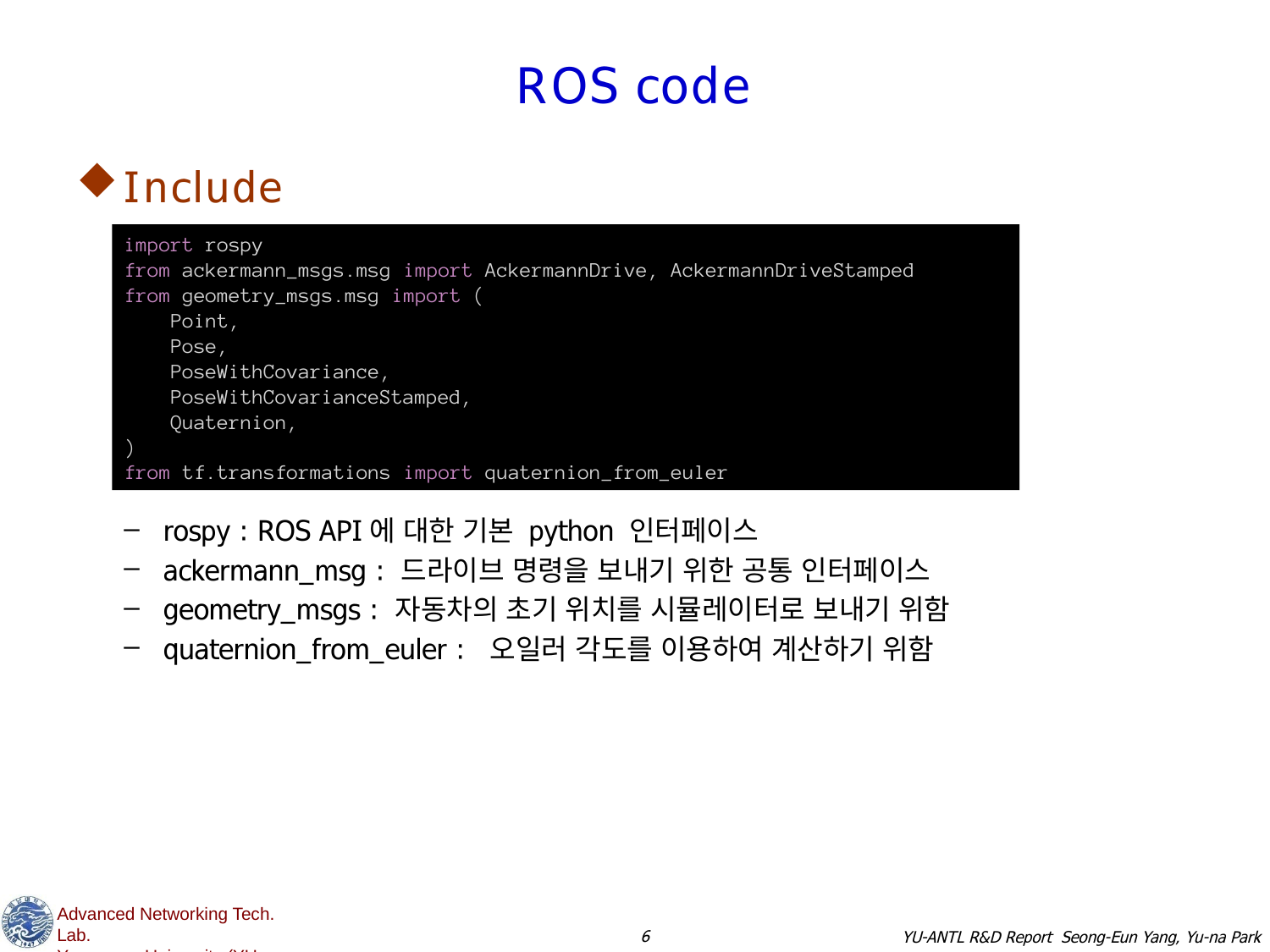

# ROS code
Include

rospy : ROS API에 대한 기본 python 인터페이스
ackermann_msg : 드라이브 명령을 보내기 위한 공통 인터페이스
geometry_msgs : 자동차의 초기 위치를 시뮬레이터로 보내기 위함
quaternion_from_euler :  오일러 각도를 이용하여 계산하기 위함
import rospy
from ackermann_msgs.msg import AckermannDrive, AckermannDriveStamped
from geometry_msgs.msg import (
    Point,
    Pose,
    PoseWithCovariance,
    PoseWithCovarianceStamped,
    Quaternion,
)
from tf.transformations import quaternion_from_euler